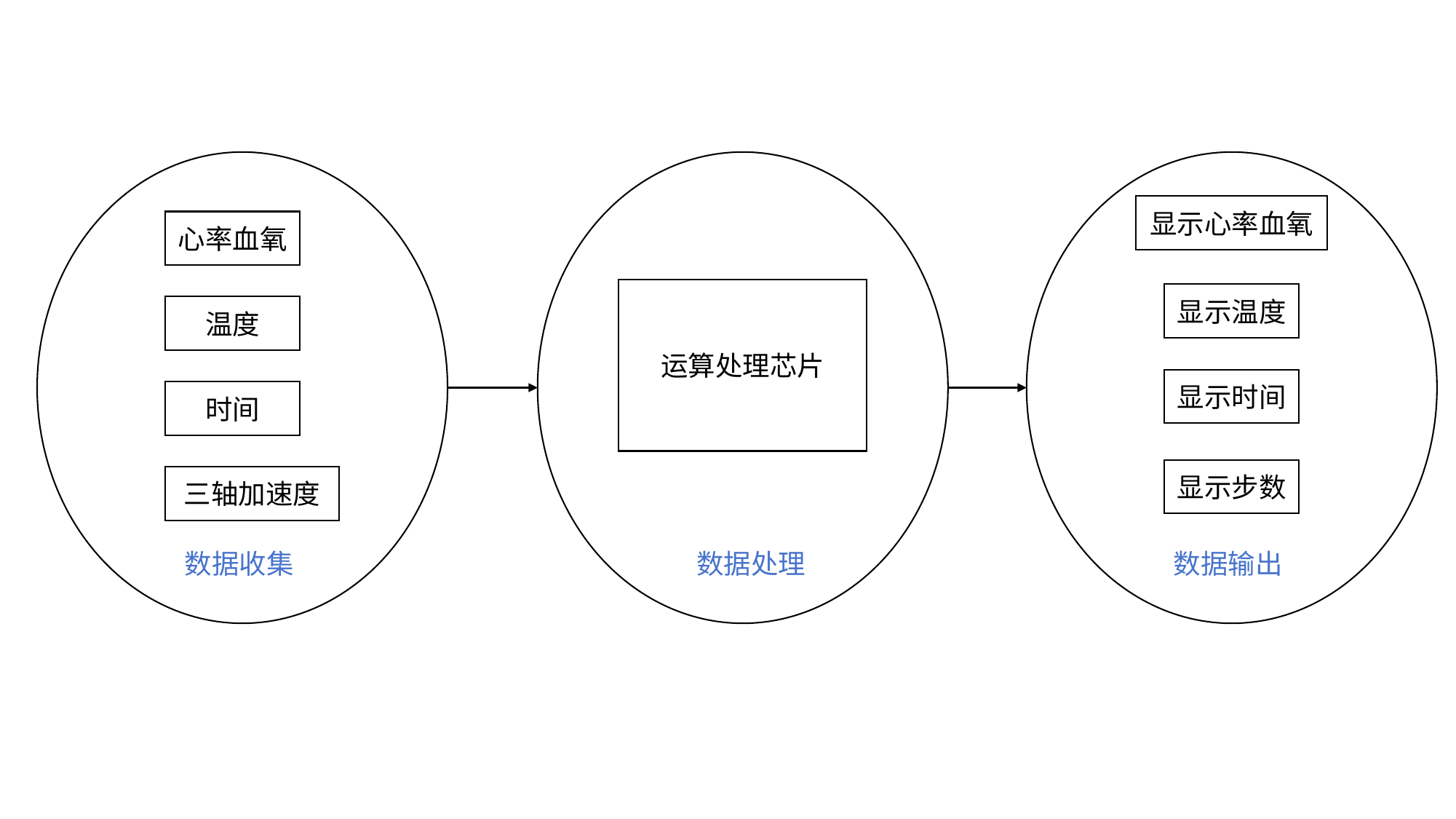

显示心率血氧
心率血氧
运算处理芯片
显示温度
温度
显示时间
时间
显示步数
三轴加速度
数据收集
数据处理
数据输出